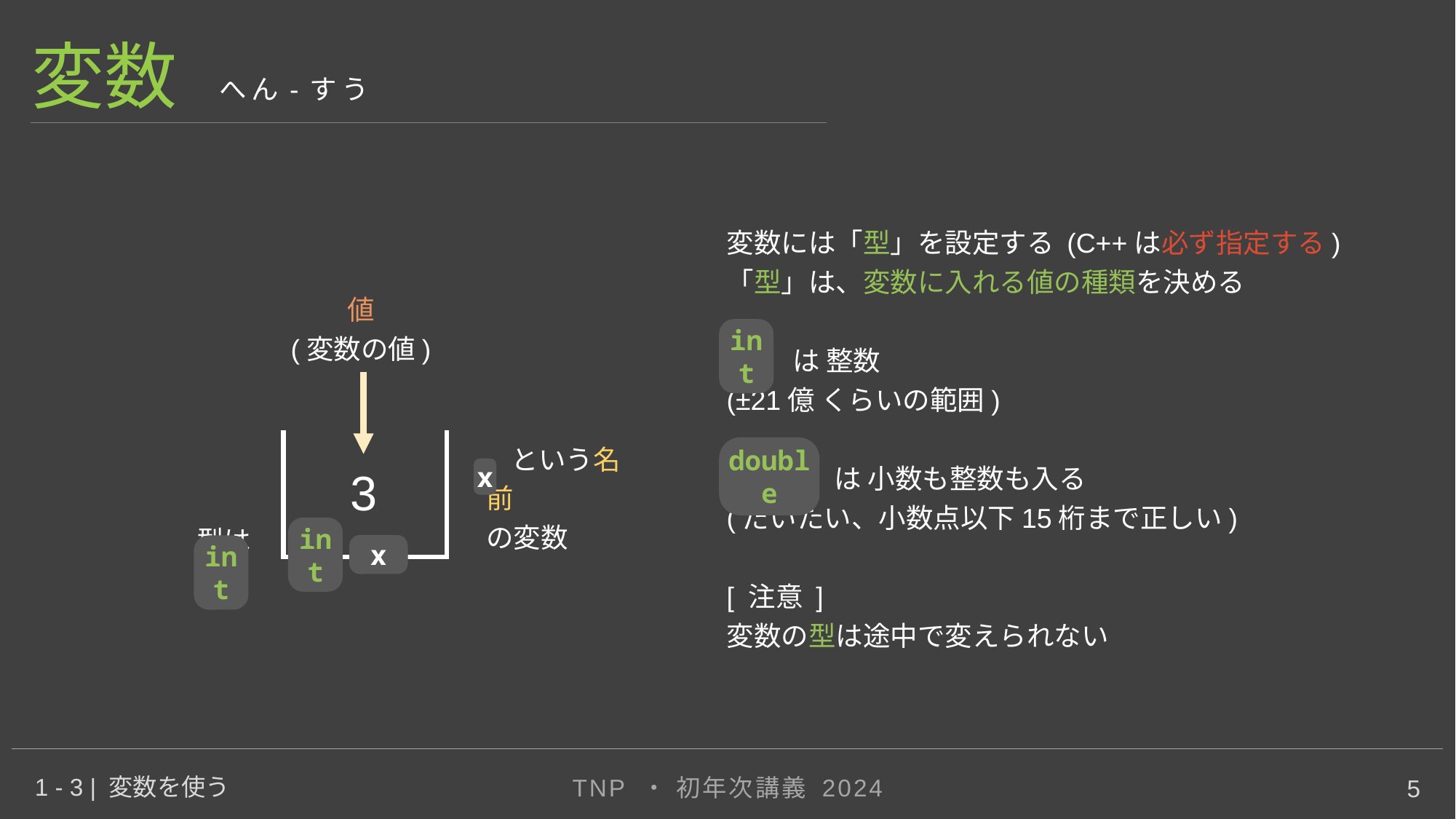

変数
へん-すう
変数には「型」を設定する (C++は必ず指定する)
「型」は、変数に入れる値の種類を決める

int    は 整数
(±21億 くらいの範囲)

Double  は 小数も整数も入る
(だいたい、小数点以下15桁まで正しい)

[ 注意 ]
変数の型は途中で変えられない
値
(変数の値)
int
   という名前
の変数
3
double
x
型は
int
x
int
int
5
1 - 3 | 変数を使う